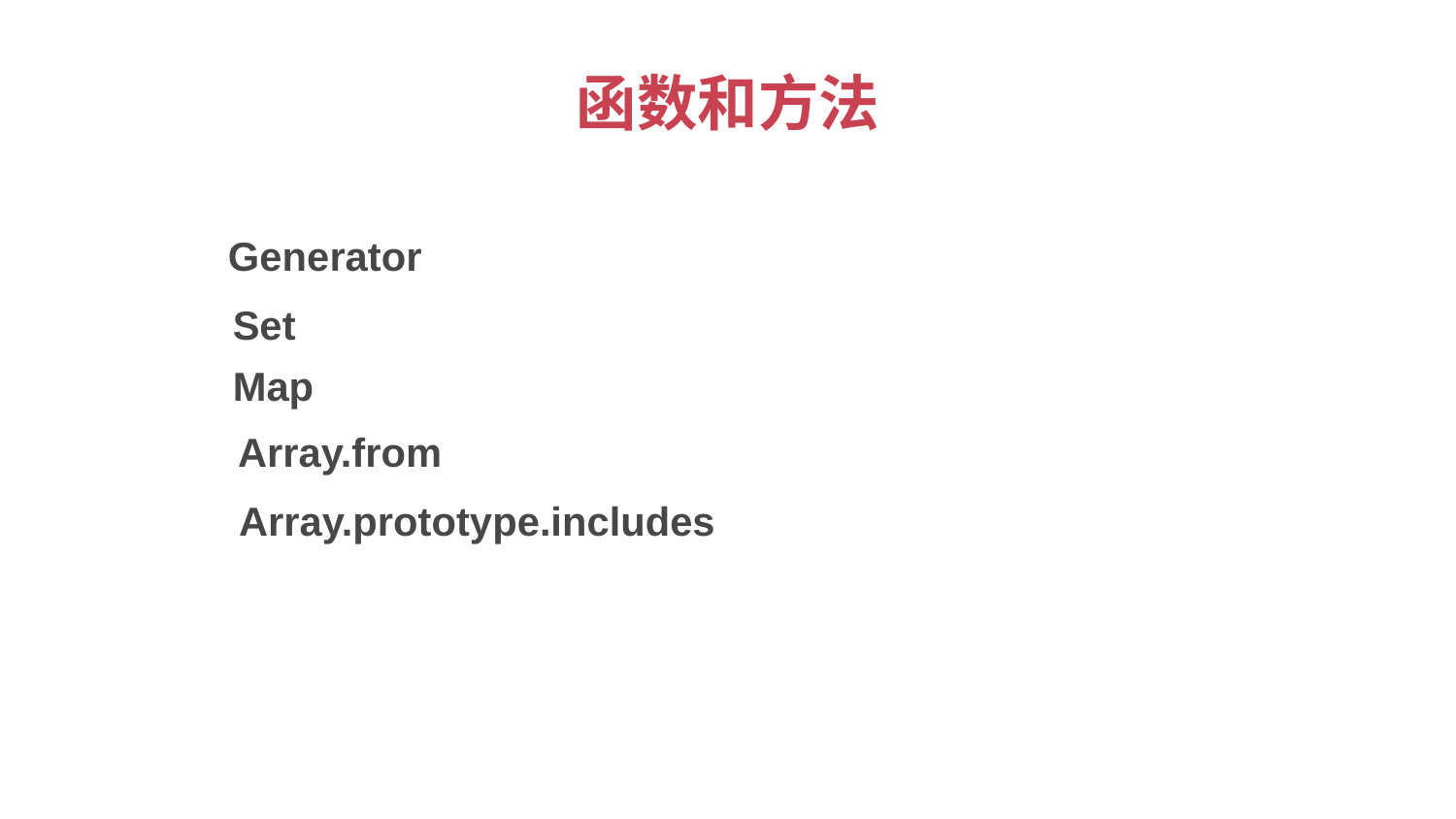

# 函数和方法
Generator
Set
Map
Array.from
Array.prototype.includes